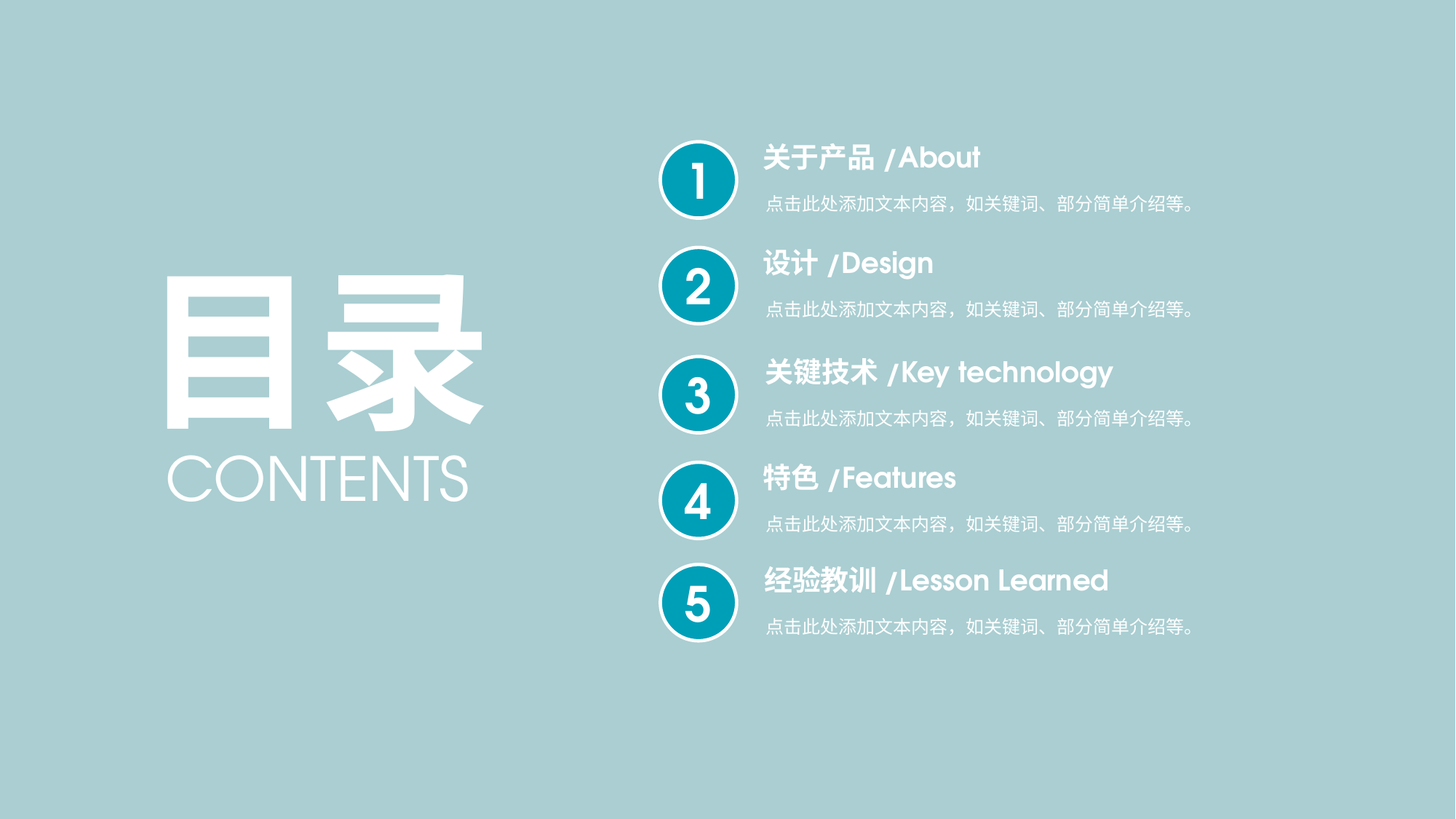

关于产品/About
1
点击此处添加文本内容，如关键词、部分简单介绍等。
目录
设计/Design
2
点击此处添加文本内容，如关键词、部分简单介绍等。
关键技术/Key technology
3
点击此处添加文本内容，如关键词、部分简单介绍等。
CONTENTS
特色/Features
4
点击此处添加文本内容，如关键词、部分简单介绍等。
经验教训/Lesson Learned
5
点击此处添加文本内容，如关键词、部分简单介绍等。